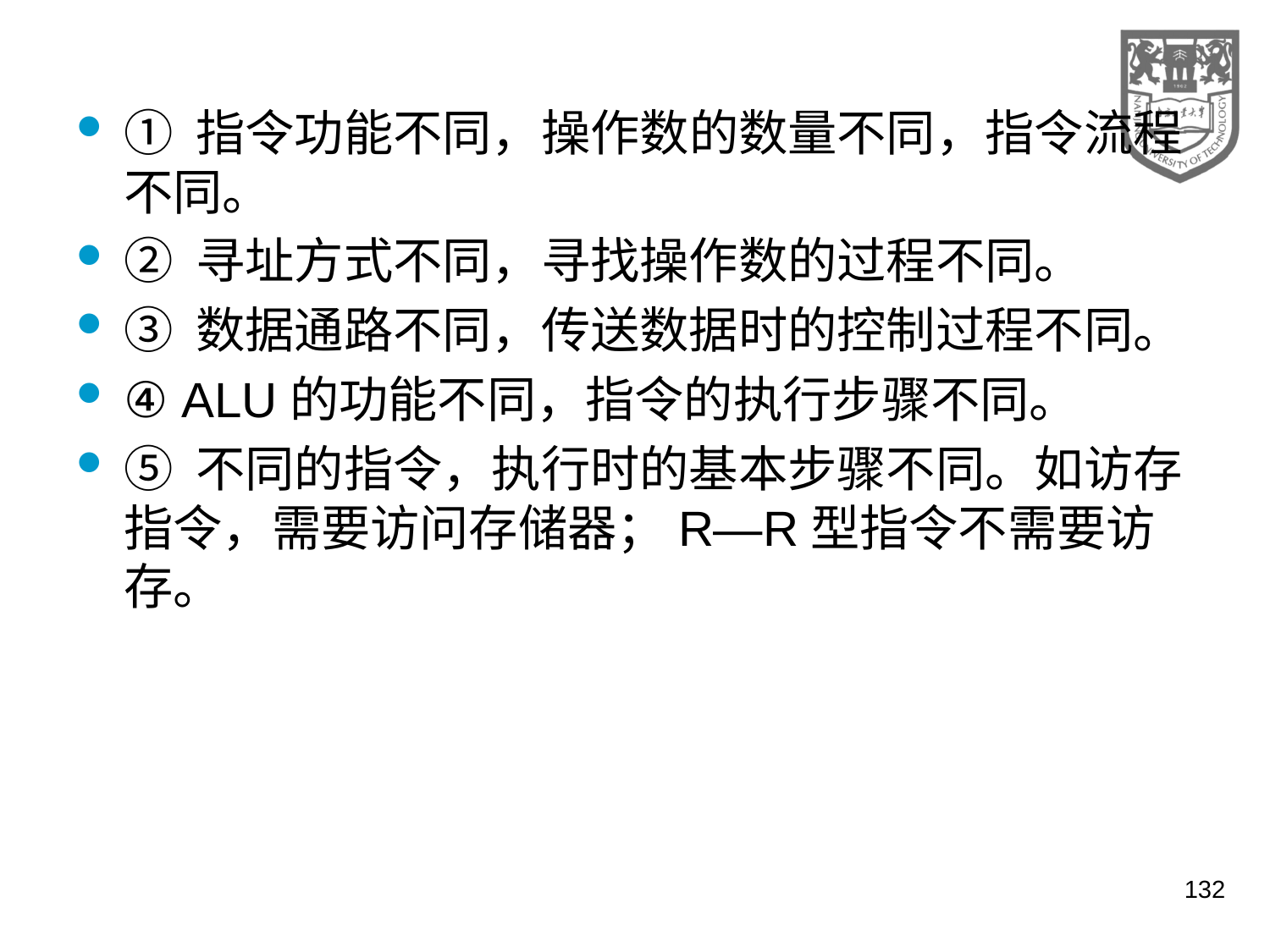

① 指令功能不同，操作数的数量不同，指令流程不同。
② 寻址方式不同，寻找操作数的过程不同。
③ 数据通路不同，传送数据时的控制过程不同。
④ ALU的功能不同，指令的执行步骤不同。
⑤ 不同的指令，执行时的基本步骤不同。如访存指令，需要访问存储器；R—R型指令不需要访存。
132